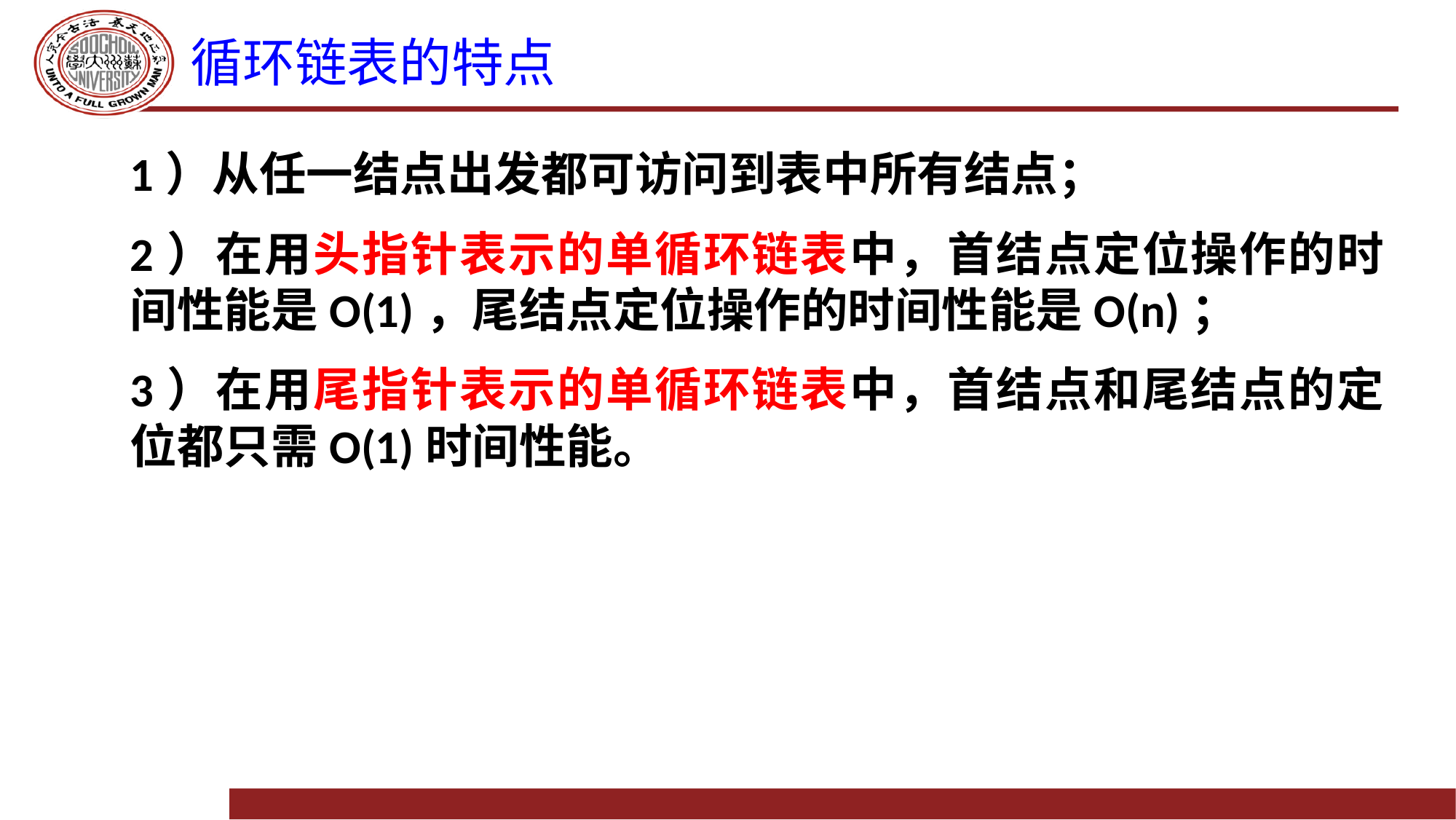

# 循环链表的特点
1）从任一结点出发都可访问到表中所有结点；
2）在用头指针表示的单循环链表中，首结点定位操作的时间性能是O(1)，尾结点定位操作的时间性能是O(n)；
3）在用尾指针表示的单循环链表中，首结点和尾结点的定位都只需O(1)时间性能。